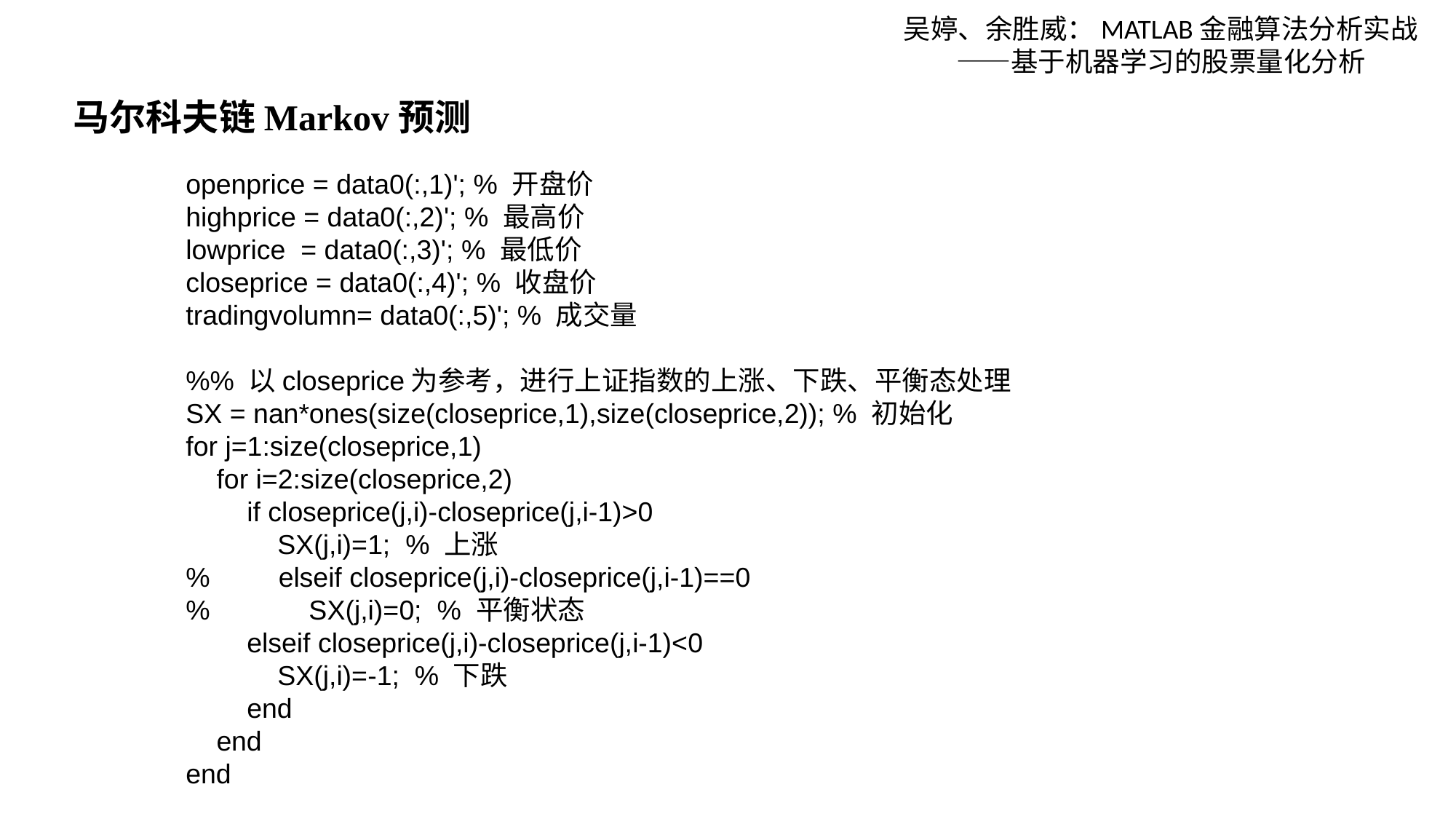

吴婷、余胜威：MATLAB金融算法分析实战——基于机器学习的股票量化分析
马尔科夫链Markov预测
openprice = data0(:,1)'; % 开盘价
highprice = data0(:,2)'; % 最高价
lowprice  = data0(:,3)'; % 最低价
closeprice = data0(:,4)'; % 收盘价
tradingvolumn= data0(:,5)'; % 成交量

%% 以closeprice为参考，进行上证指数的上涨、下跌、平衡态处理
SX = nan*ones(size(closeprice,1),size(closeprice,2)); % 初始化
for j=1:size(closeprice,1)
    for i=2:size(closeprice,2)
        if closeprice(j,i)-closeprice(j,i-1)>0
            SX(j,i)=1;  % 上涨
%         elseif closeprice(j,i)-closeprice(j,i-1)==0
%             SX(j,i)=0;  % 平衡状态
        elseif closeprice(j,i)-closeprice(j,i-1)<0
            SX(j,i)=-1;  % 下跌
        end
    end
end